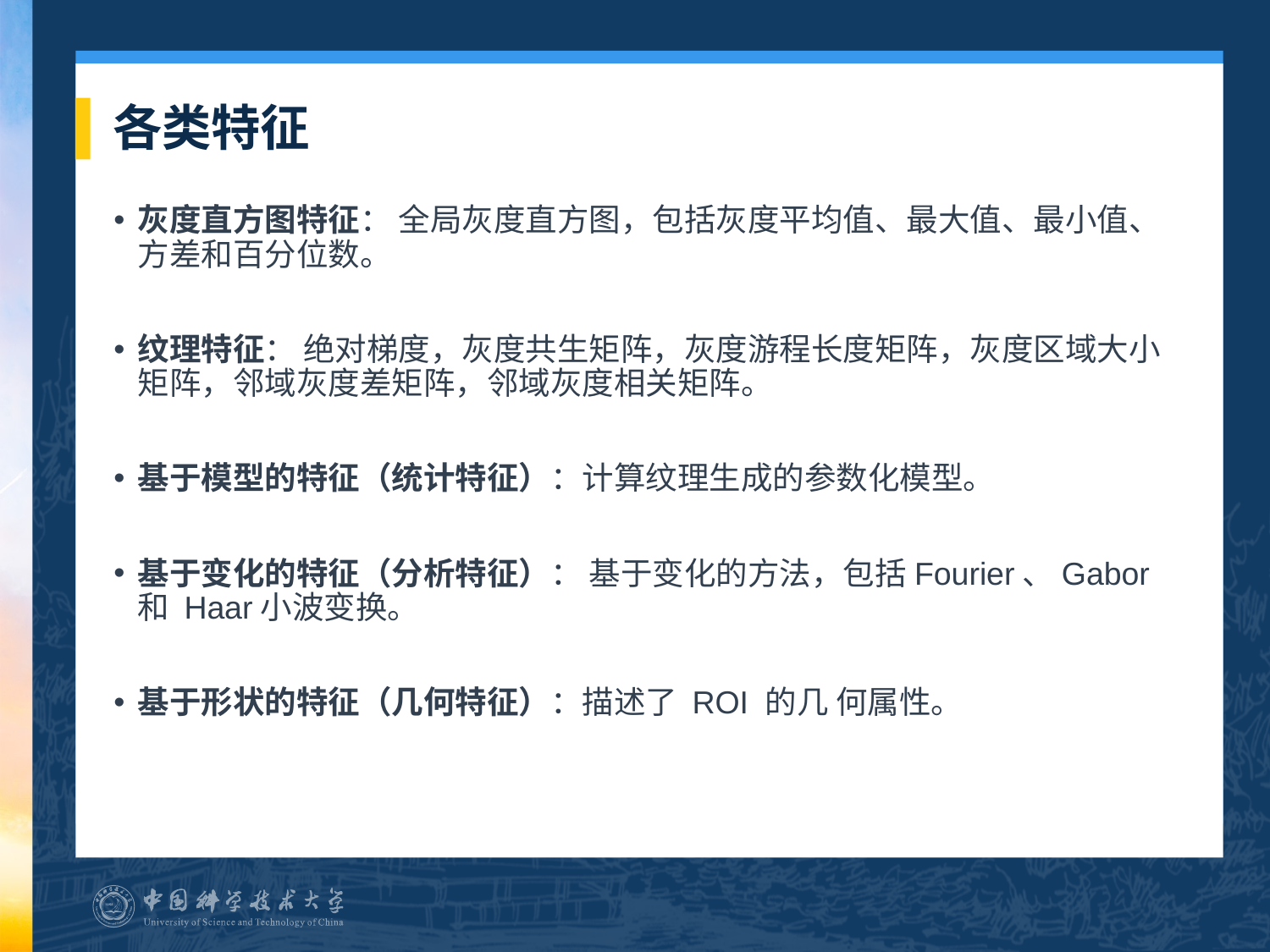

# 各类特征
灰度直方图特征： 全局灰度直方图，包括灰度平均值、最大值、最小值、方差和百分位数。

纹理特征： 绝对梯度，灰度共生矩阵，灰度游程长度矩阵，灰度区域大小矩阵，邻域灰度差矩阵，邻域灰度相关矩阵。

基于模型的特征（统计特征）：计算纹理生成的参数化模型。

基于变化的特征（分析特征）： 基于变化的方法，包括Fourier、Gabor 和 Haar小波变换。

基于形状的特征（几何特征）：描述了 ROI 的几 何属性。